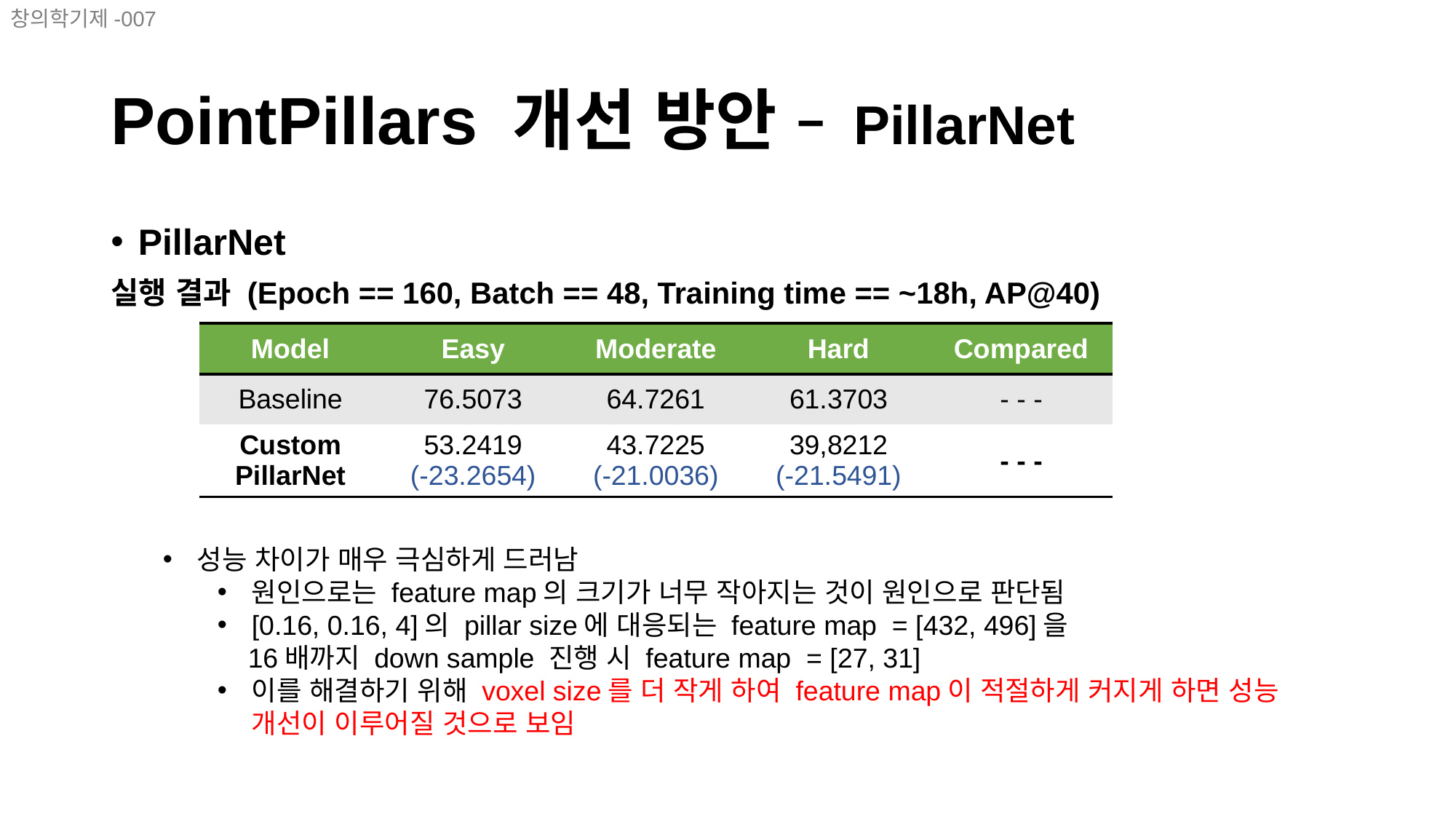

창의학기제-007
# PointPillars 개선 방안 – PillarNet
PillarNet
실행 결과 (Epoch == 160, Batch == 48, Training time == ~18h, AP@40)

| Model | Easy | Moderate | Hard | Compared |
| --- | --- | --- | --- | --- |
| Baseline | 76.5073 | 64.7261 | 61.3703 | - - - |
| Custom PillarNet | 53.2419 (-23.2654) | 43.7225 (-21.0036) | 39,8212 (-21.5491) | - - - |
성능 차이가 매우 극심하게 드러남
원인으로는 feature map의 크기가 너무 작아지는 것이 원인으로 판단됨
[0.16, 0.16, 4]의 pillar size에 대응되는 feature map  = [432, 496]을
    16배까지 down sample 진행 시 feature map  = [27, 31]
이를 해결하기 위해 voxel size를 더 작게 하여 feature map이 적절하게 커지게 하면 성능 개선이 이루어질 것으로 보임